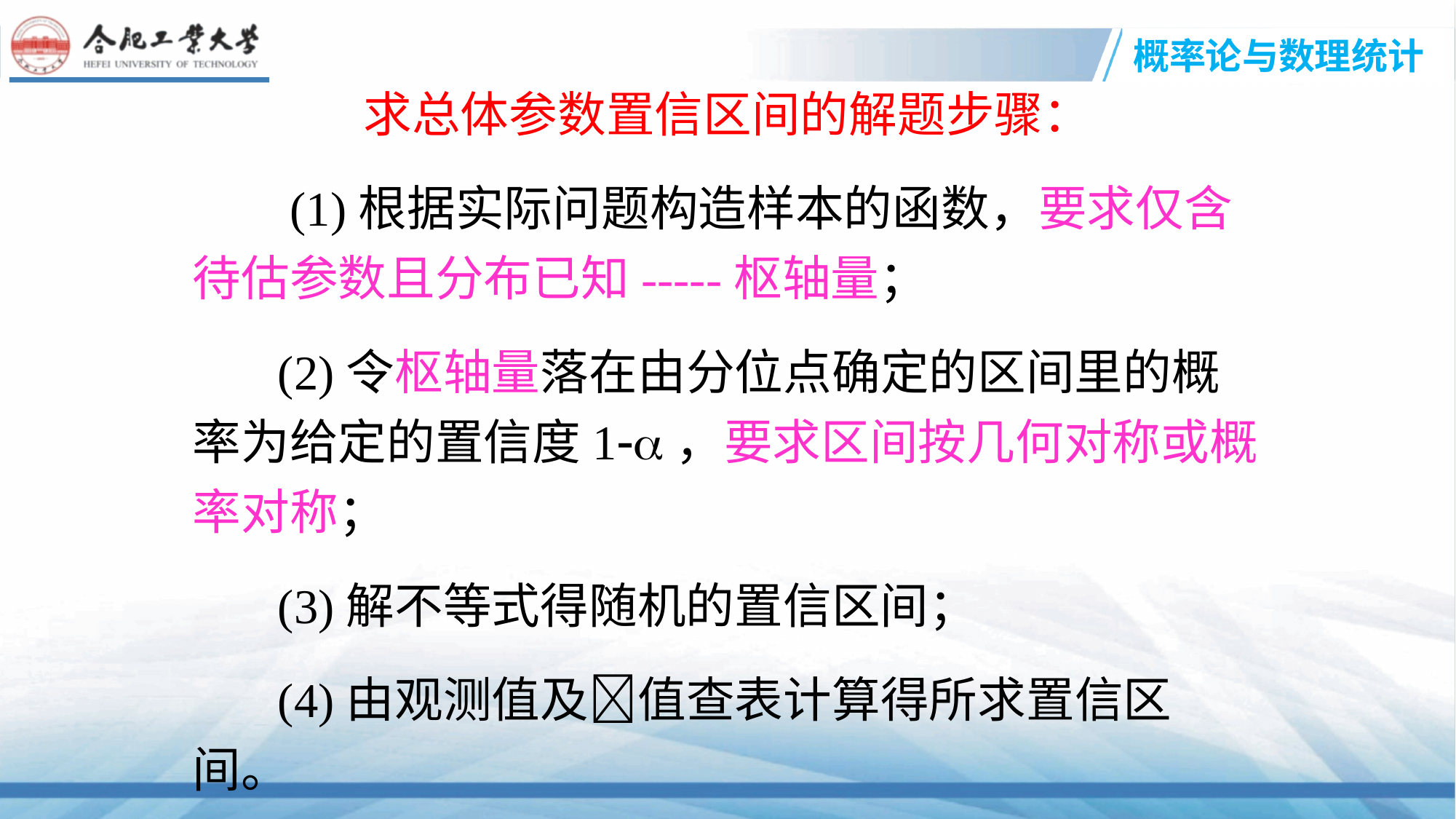

求总体参数置信区间的解题步骤：
        (1)根据实际问题构造样本的函数，要求仅含待估参数且分布已知-----枢轴量；
       (2)令枢轴量落在由分位点确定的区间里的概率为给定的置信度1−α，要求区间按几何对称或概率对称；
       (3)解不等式得随机的置信区间；
       (4)由观测值及α值查表计算得所求置信区间。